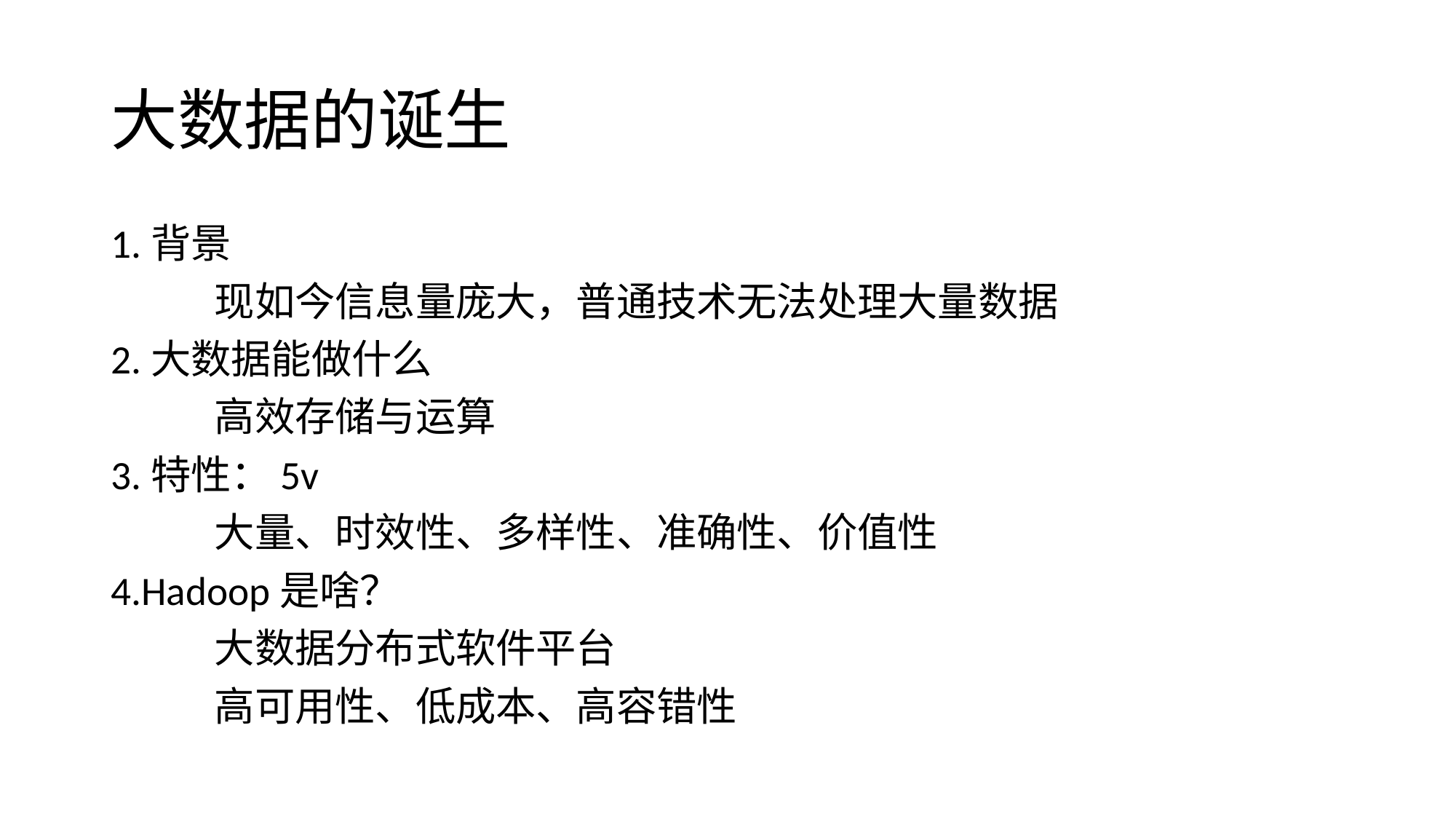

# 大数据的诞生
1.背景
	现如今信息量庞大，普通技术无法处理大量数据
2.大数据能做什么
	高效存储与运算
3.特性：5v
	大量、时效性、多样性、准确性、价值性
4.Hadoop是啥？
	大数据分布式软件平台
	高可用性、低成本、高容错性